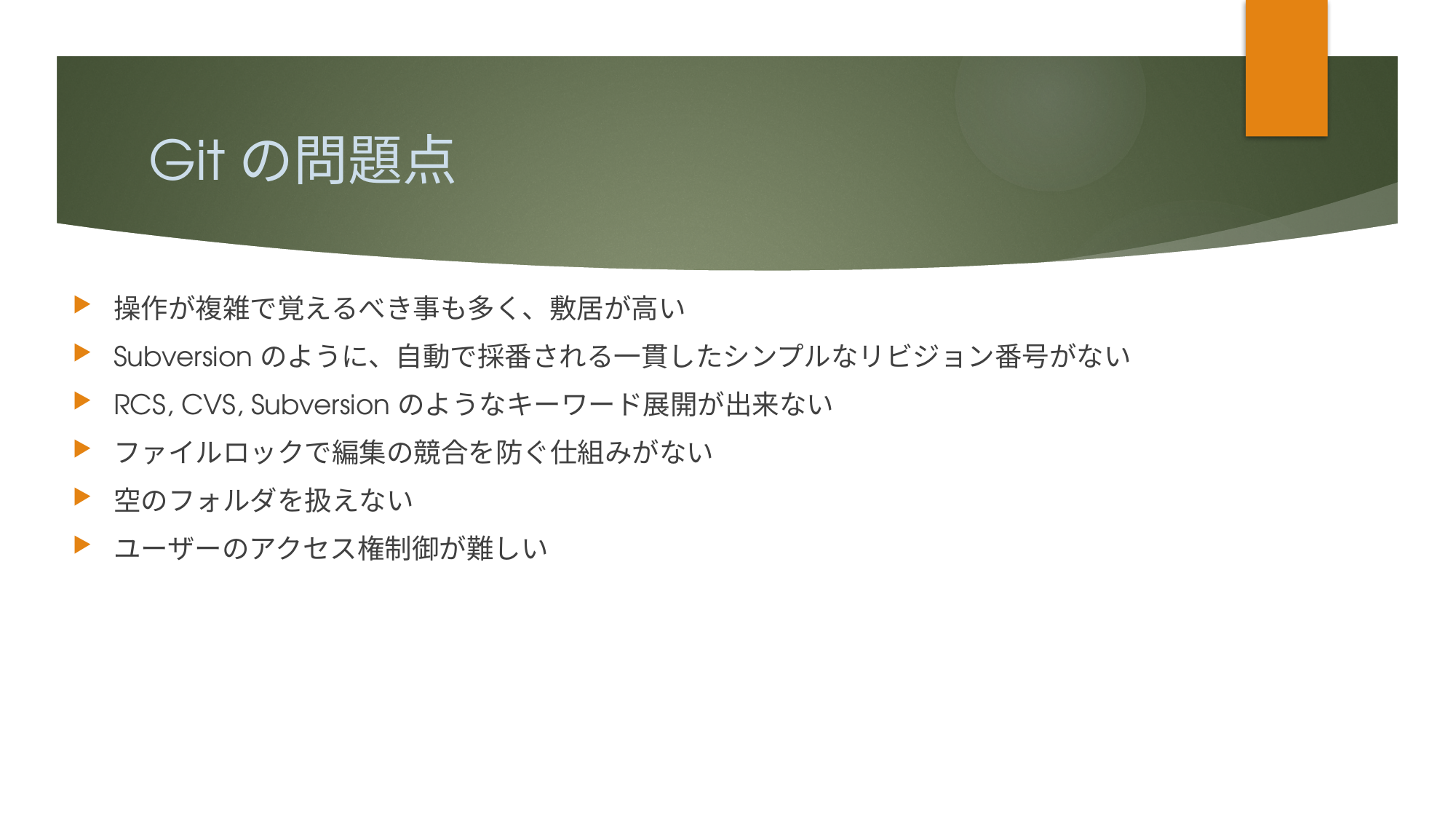

# Gitの問題点
操作が複雑で覚えるべき事も多く、敷居が高い
Subversionのように、自動で採番される一貫したシンプルなリビジョン番号がない
RCS, CVS, Subversionのようなキーワード展開が出来ない
ファイルロックで編集の競合を防ぐ仕組みがない
空のフォルダを扱えない
ユーザーのアクセス権制御が難しい